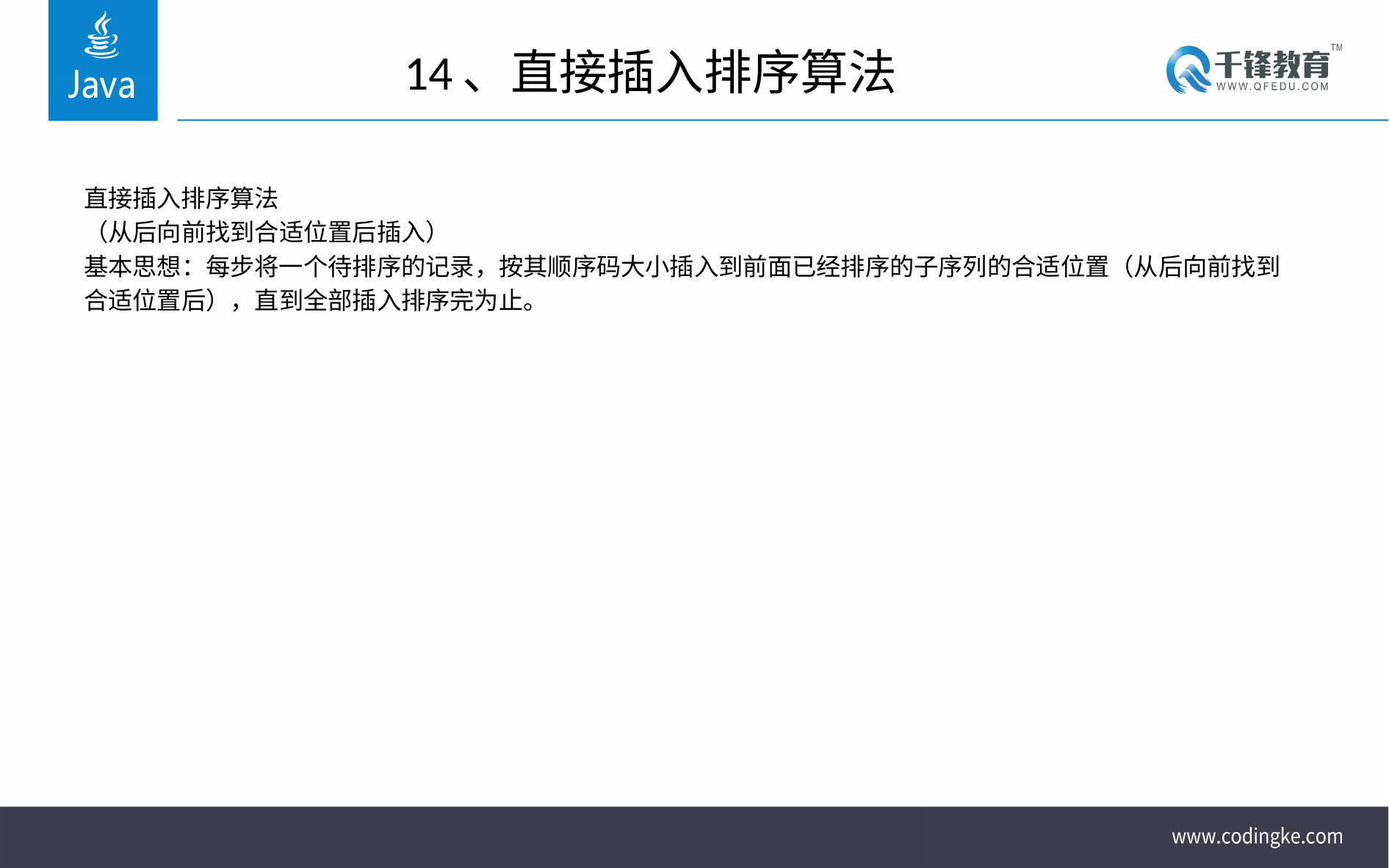

# 14、直接插入排序算法
直接插入排序算法
（从后向前找到合适位置后插入）
基本思想：每步将一个待排序的记录，按其顺序码大小插入到前面已经排序的子序列的合适位置（从后向前找到
合适位置后），直到全部插入排序完为止。